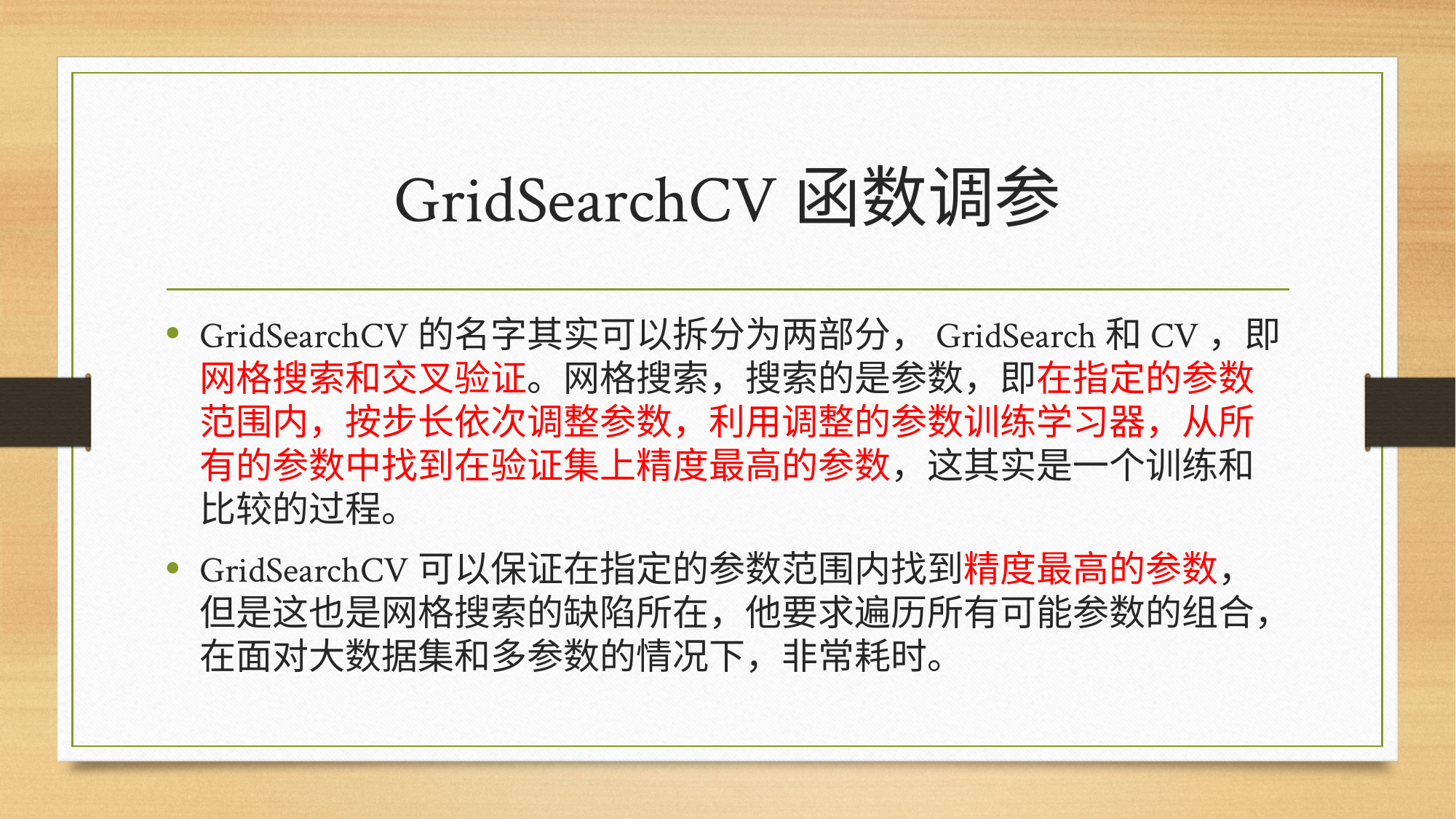

# GridSearchCV函数调参
GridSearchCV的名字其实可以拆分为两部分，GridSearch和CV，即网格搜索和交叉验证。网格搜索，搜索的是参数，即在指定的参数范围内，按步长依次调整参数，利用调整的参数训练学习器，从所有的参数中找到在验证集上精度最高的参数，这其实是一个训练和比较的过程。
GridSearchCV可以保证在指定的参数范围内找到精度最高的参数，但是这也是网格搜索的缺陷所在，他要求遍历所有可能参数的组合，在面对大数据集和多参数的情况下，非常耗时。